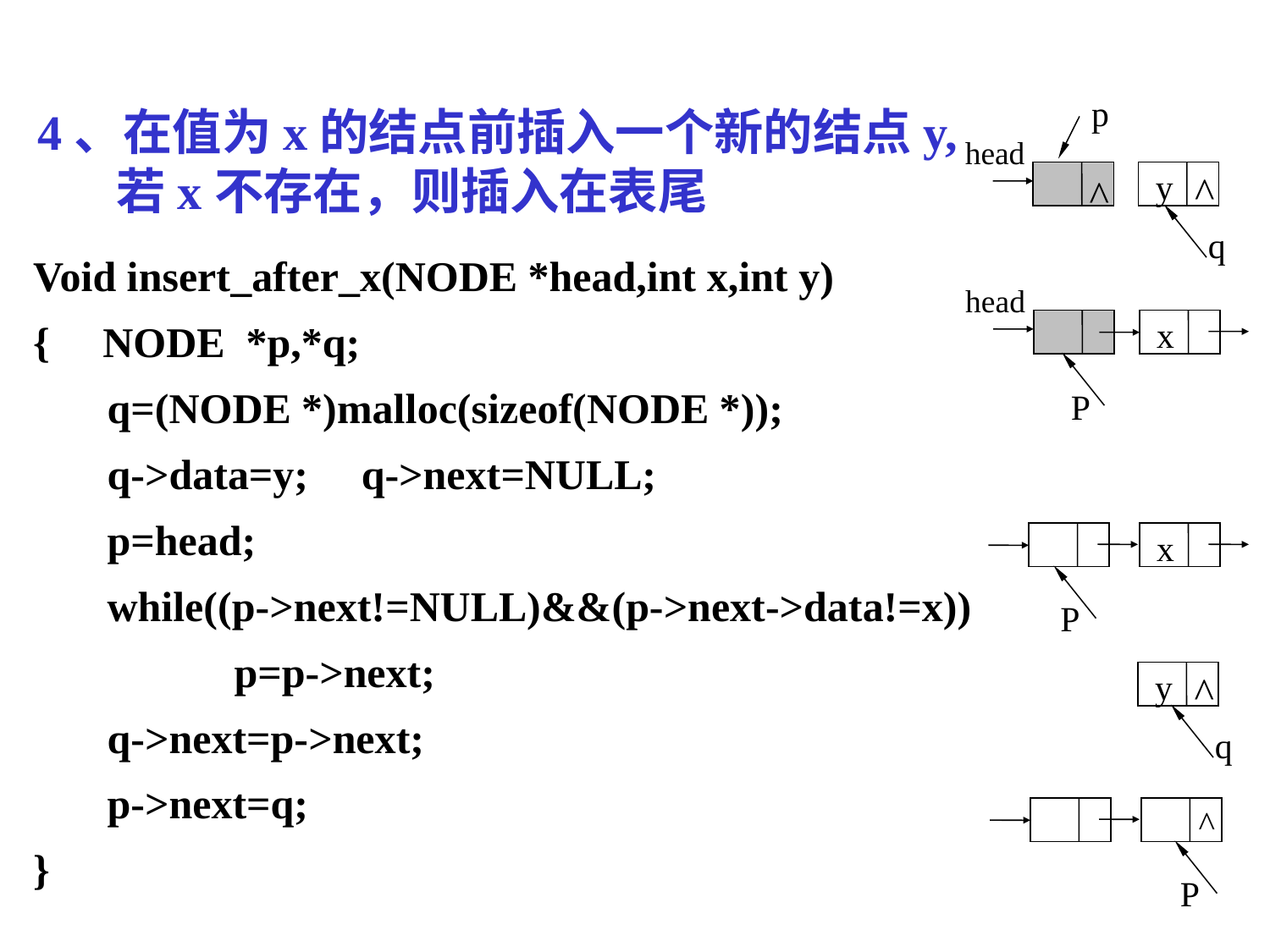

p

head

^

y
^

q
4、在值为x的结点前插入一个新的结点y,
      若x不存在，则插入在表尾
Void insert_after_x(NODE *head,int x,int y)
{     NODE  *p,*q;
       q=(NODE *)malloc(sizeof(NODE *));
       q->data=y;     q->next=NULL;
       p=head;
       while((p->next!=NULL)&&(p->next->data!=x))
                   p=p->next;
       q->next=p->next;
       p->next=q;
}
head
x

P
x

P
y
^

q
^

P